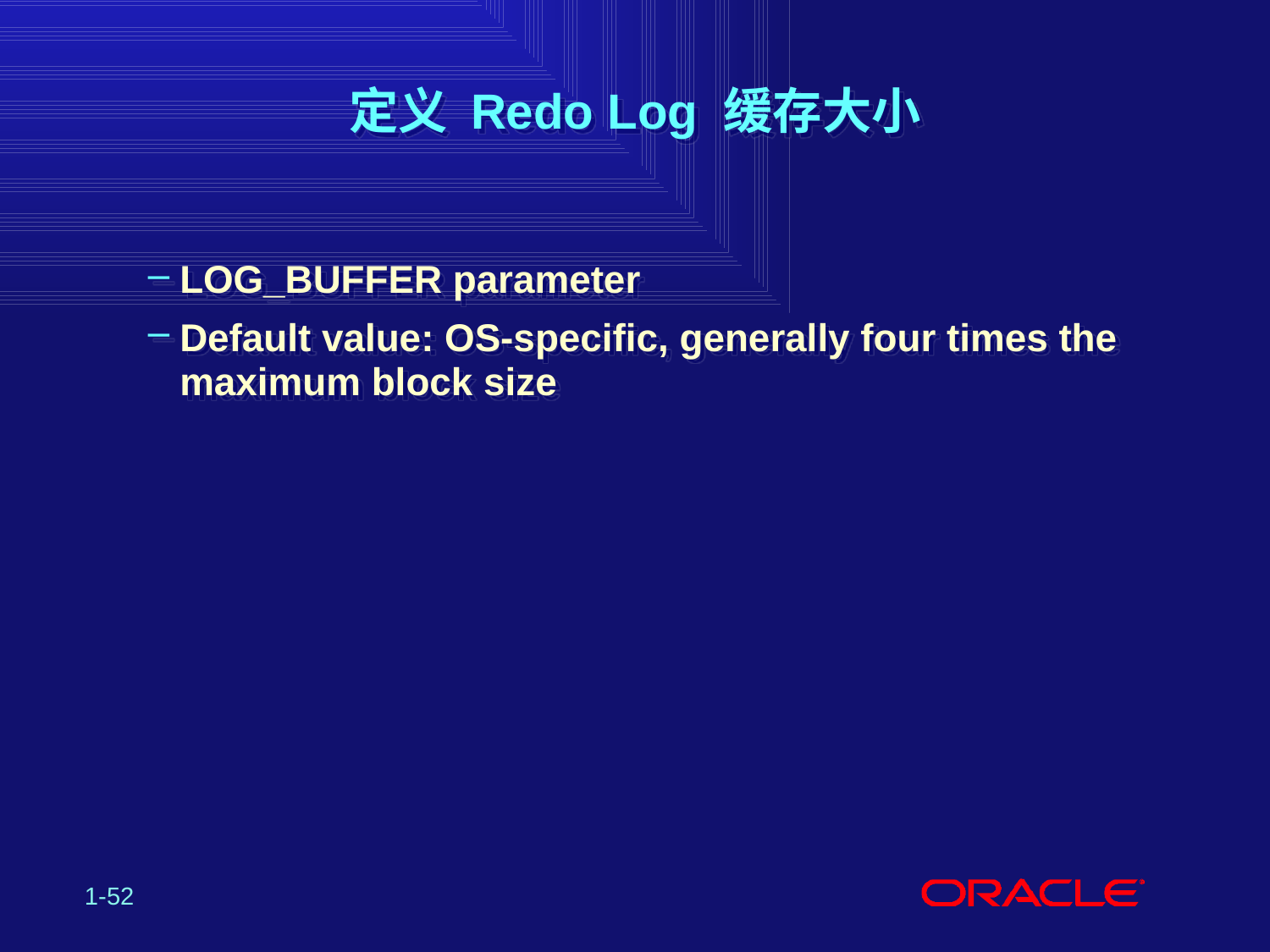

# 定义 Redo Log 缓存大小
LOG_BUFFER parameter
Default value: OS-specific, generally four times the maximum block size